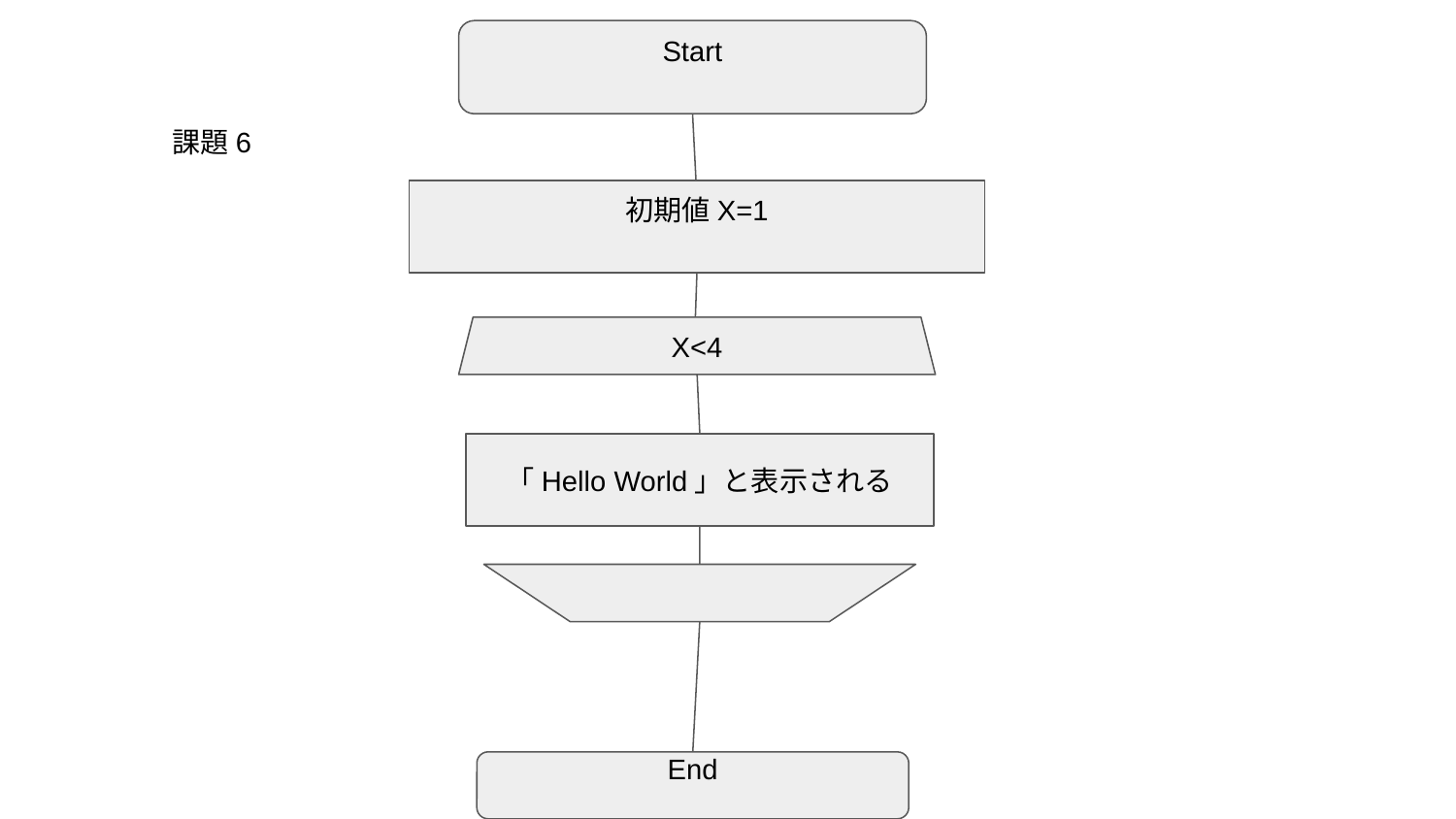

Start

課題6

初期値X=1

X<4
「Hello World」と表示される

End